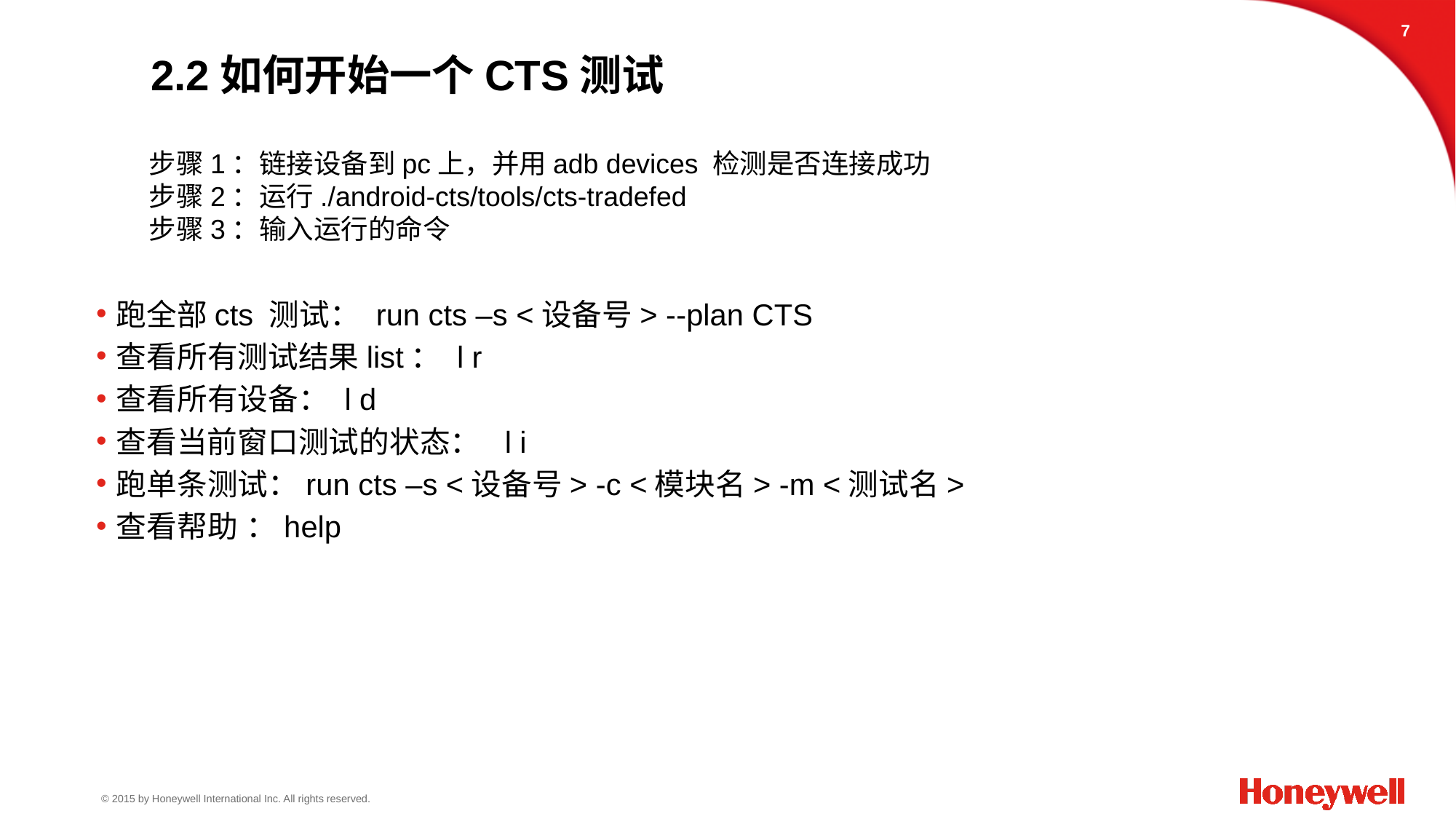

7
# 2.2如何开始一个CTS测试
步骤1：链接设备到pc上，并用adb devices 检测是否连接成功
步骤2：运行./android-cts/tools/cts-tradefed
步骤3：输入运行的命令
跑全部cts 测试： run cts –s <设备号> --plan CTS
查看所有测试结果list： l r
查看所有设备： l d
查看当前窗口测试的状态：  l i
跑单条测试：run cts –s <设备号> -c <模块名> -m <测试名>
查看帮助 ：help